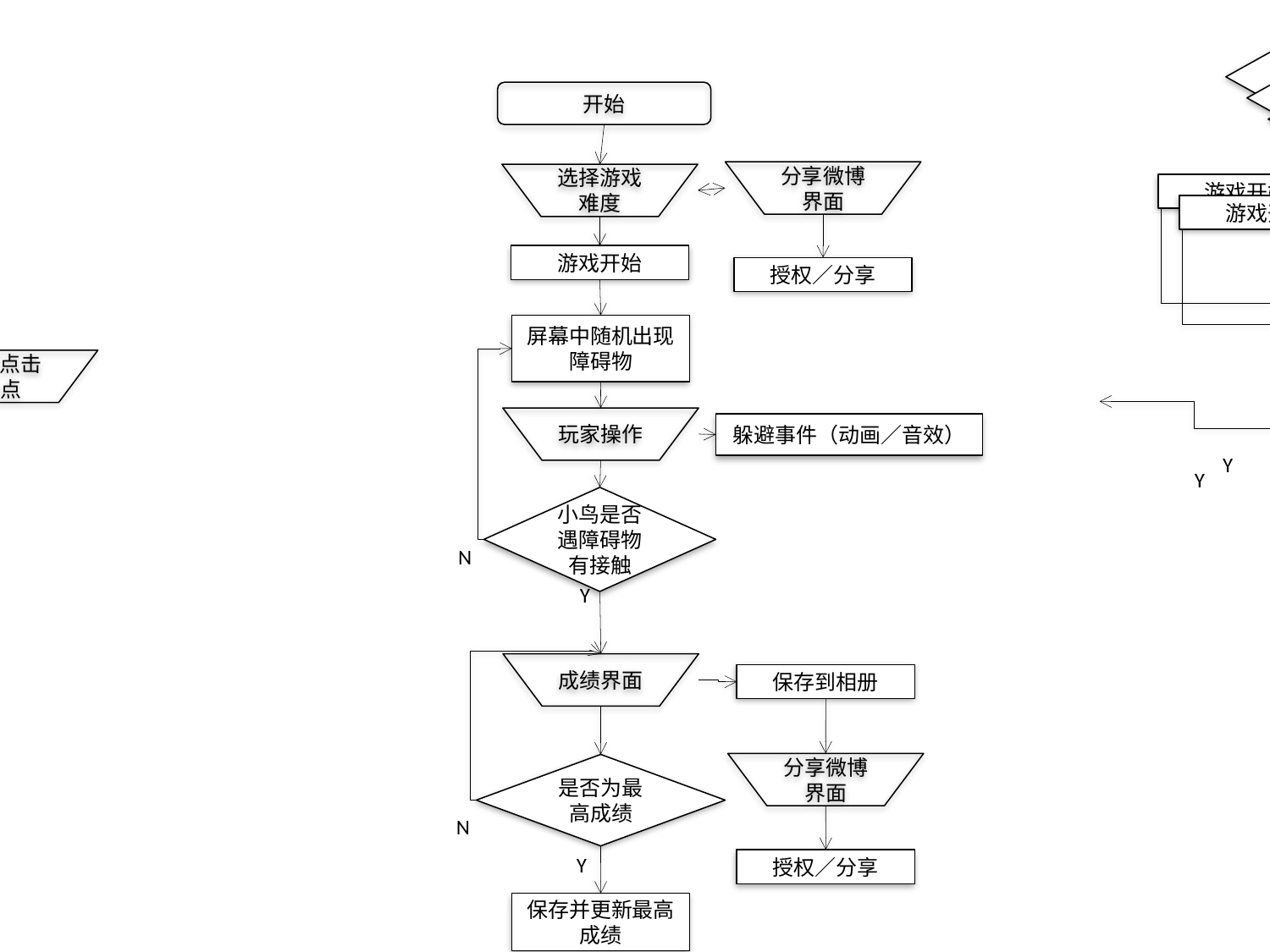

开始

分享微博界面
选择游戏难度
游戏开始
游戏开始
游戏开始
授权／分享
选择游戏难度
选择游戏难度
屏幕中随机出现障碍物
玩家点击节点
N
N
玩家操作
躲避事件（动画／音效）
Y
Y
小鸟是否遇障碍物有接触
N
Y
成绩界面
保存到相册
分享微博界面
是否为最高成绩
N
Y
授权／分享
保存并更新最高成绩